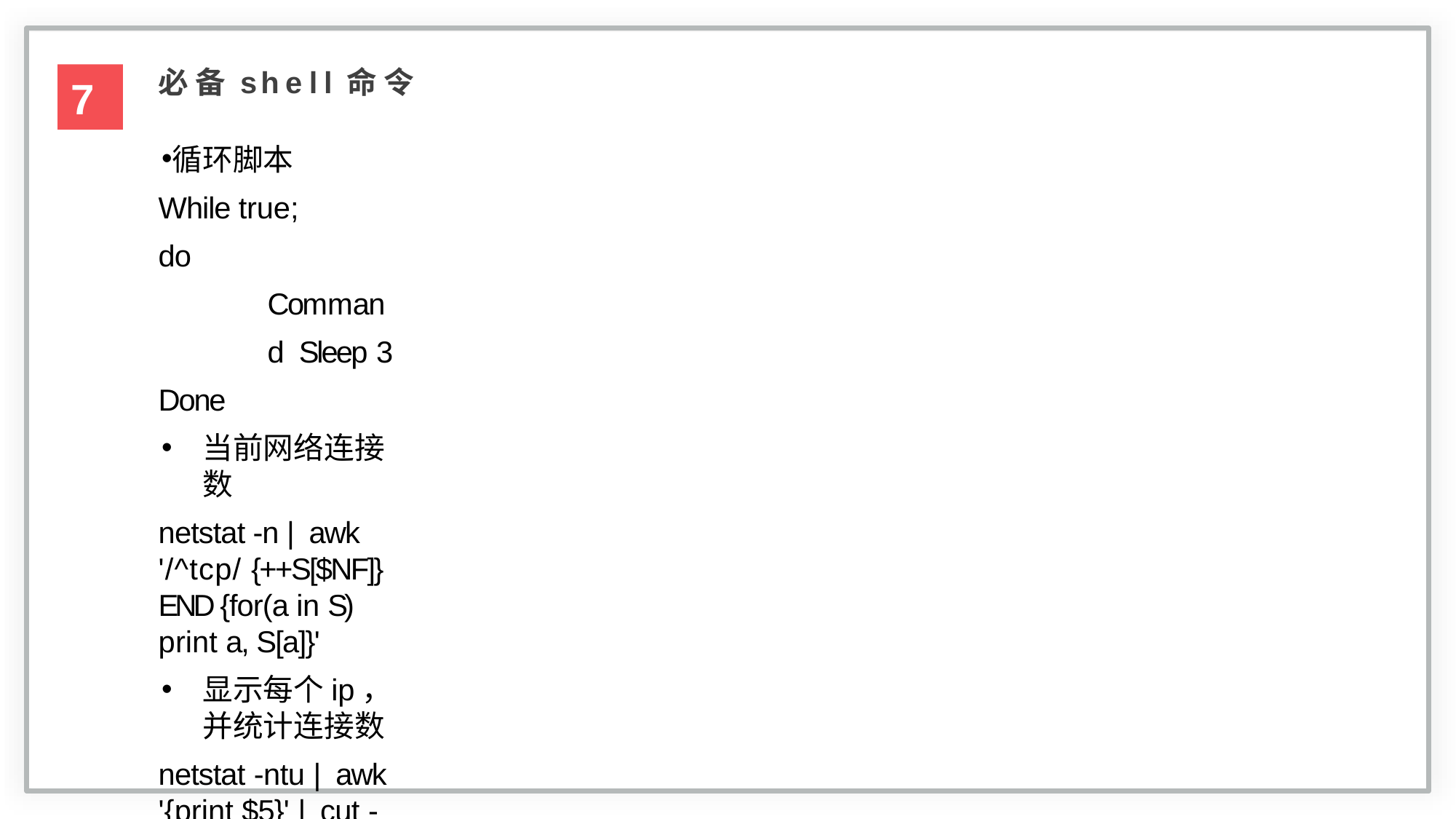

必 备 s h e l l 命 令

循环脚本  While true;  do
Command  Sleep 3
Done
当前网络连接数
netstat -n | awk '/^tcp/ {++S[$NF]} END {for(a in S) print a, S[a]}'
显示每个ip，并统计连接数
netstat -ntu | awk '{print $5}' | cut -d: -f1 | sort | uniq -c | sort -n
历史命令
History
 7